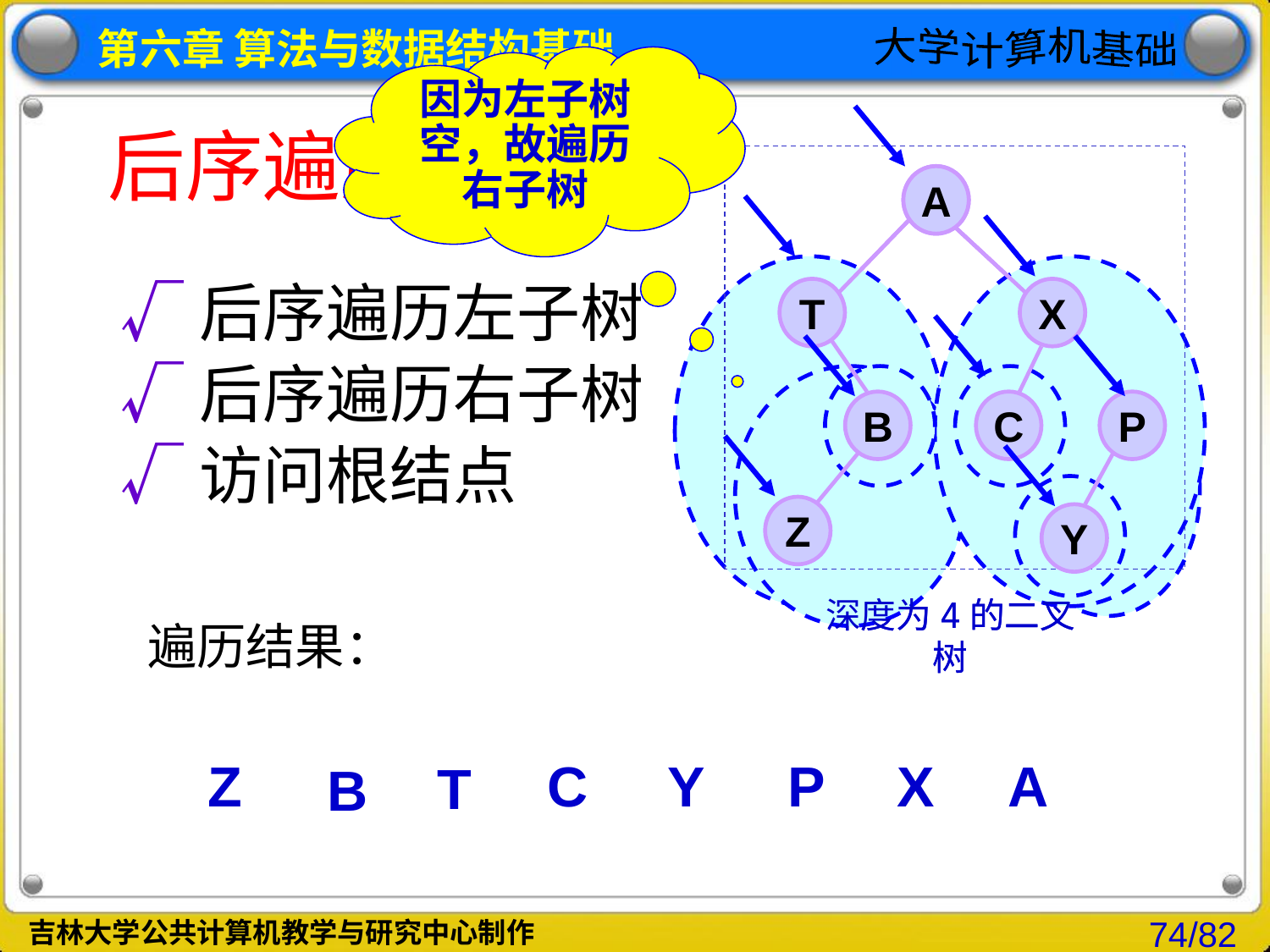

因为左子树空，故遍历右子树
# 后序遍历

A

T
X

B
C
P

Z
Y
深度为4的二叉树

A

T
X

B
C
P

Z
Y
深度为4的二叉树

 √后序遍历左子树
 √后序遍历右子树
 √访问根结点

遍历结果：
Z
C
Y
P
X
A
T
B
74/82